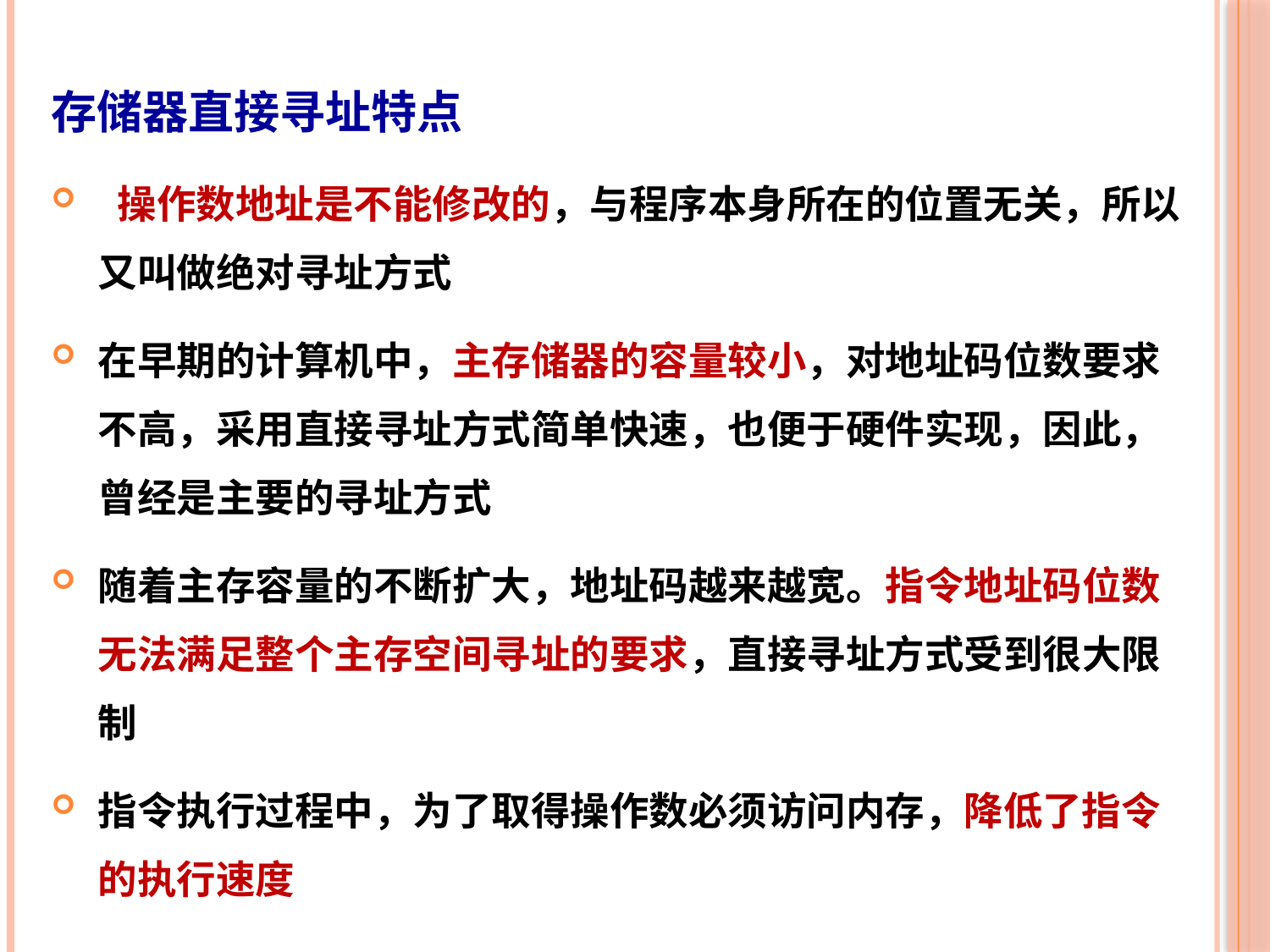

20
存储器直接寻址特点
 操作数地址是不能修改的，与程序本身所在的位置无关，所以又叫做绝对寻址方式
在早期的计算机中，主存储器的容量较小，对地址码位数要求不高，采用直接寻址方式简单快速，也便于硬件实现，因此，曾经是主要的寻址方式
随着主存容量的不断扩大，地址码越来越宽。指令地址码位数无法满足整个主存空间寻址的要求，直接寻址方式受到很大限制
指令执行过程中，为了取得操作数必须访问内存，降低了指令的执行速度